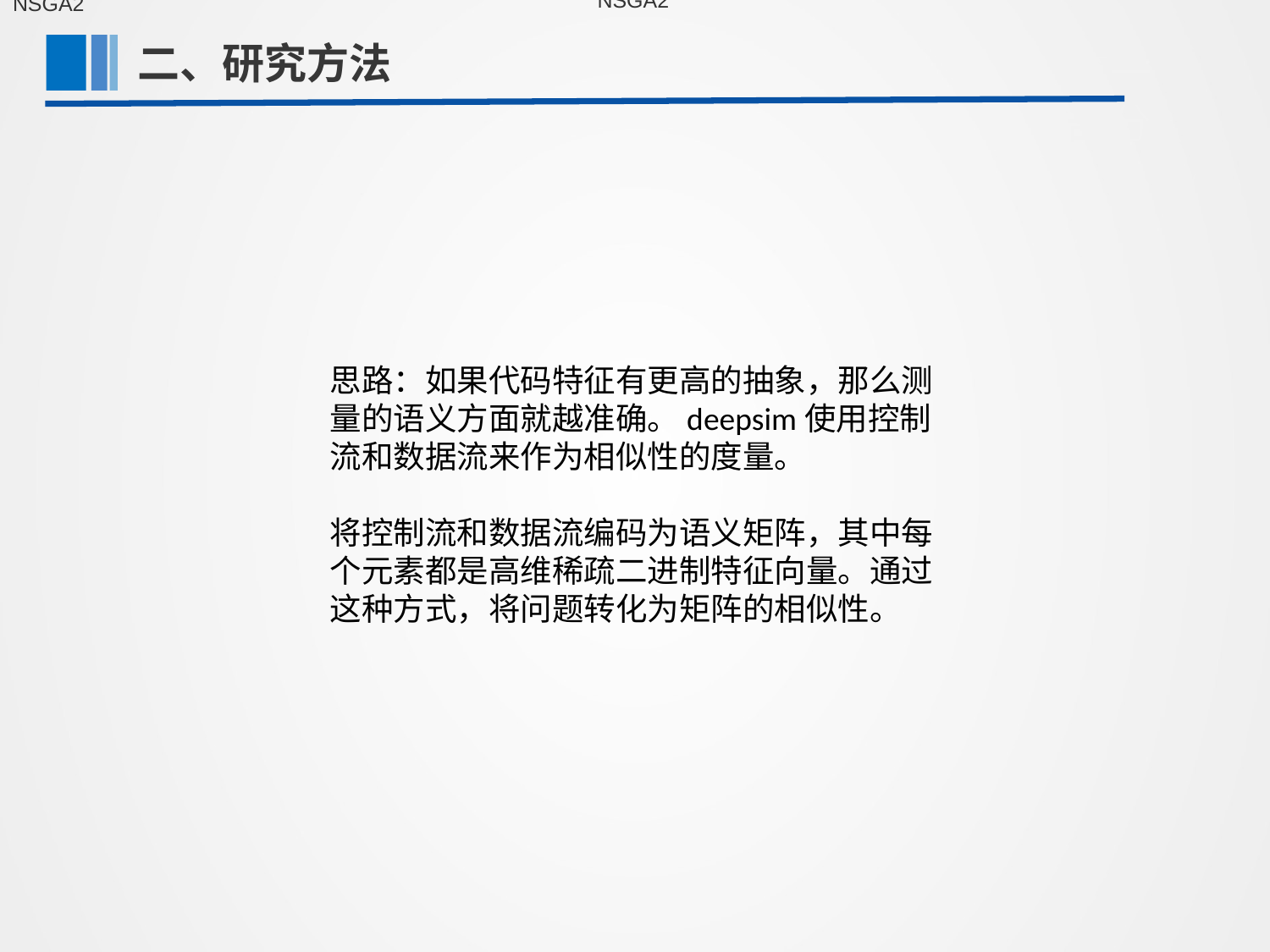

NSGA2
NSGA2
二、研究方法

第一部分
思路：如果代码特征有更高的抽象，那么测量的语义方面就越准确。deepsim使用控制流和数据流来作为相似性的度量。

将控制流和数据流编码为语义矩阵，其中每个元素都是高维稀疏二进制特征向量。通过这种方式，将问题转化为矩阵的相似性。